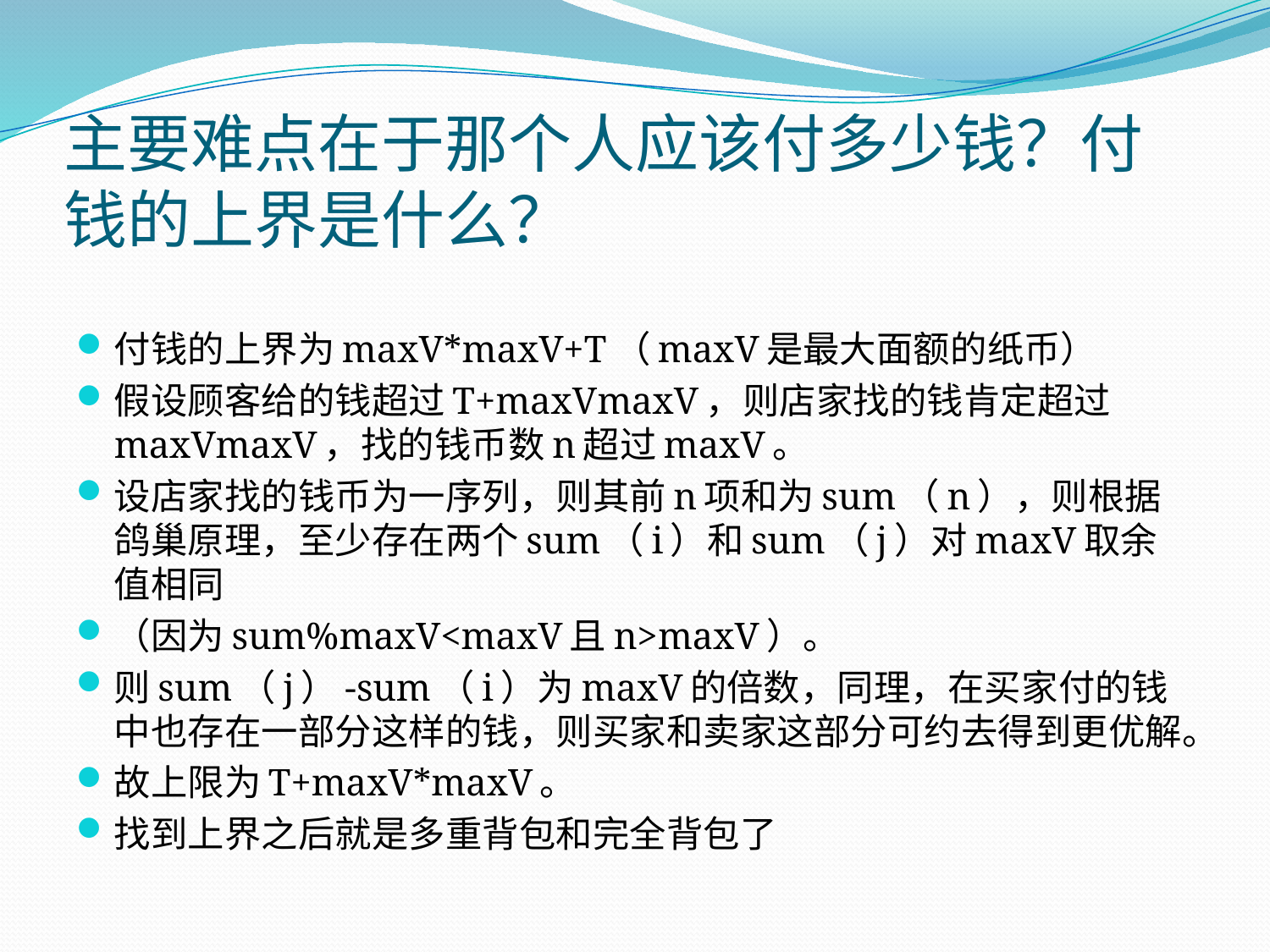

# 主要难点在于那个人应该付多少钱？付钱的上界是什么？

付钱的上界为maxV*maxV+T（maxV是最大面额的纸币）
假设顾客给的钱超过T+maxVmaxV，则店家找的钱肯定超过maxVmaxV，找的钱币数n超过maxV。
设店家找的钱币为一序列，则其前n项和为sum（n），则根据鸽巢原理，至少存在两个sum（i）和sum（j）对maxV取余值相同
（因为sum%maxV<maxV且n>maxV）。
则sum（j）-sum（i）为maxV的倍数，同理，在买家付的钱中也存在一部分这样的钱，则买家和卖家这部分可约去得到更优解。
故上限为T+maxV*maxV。
找到上界之后就是多重背包和完全背包了